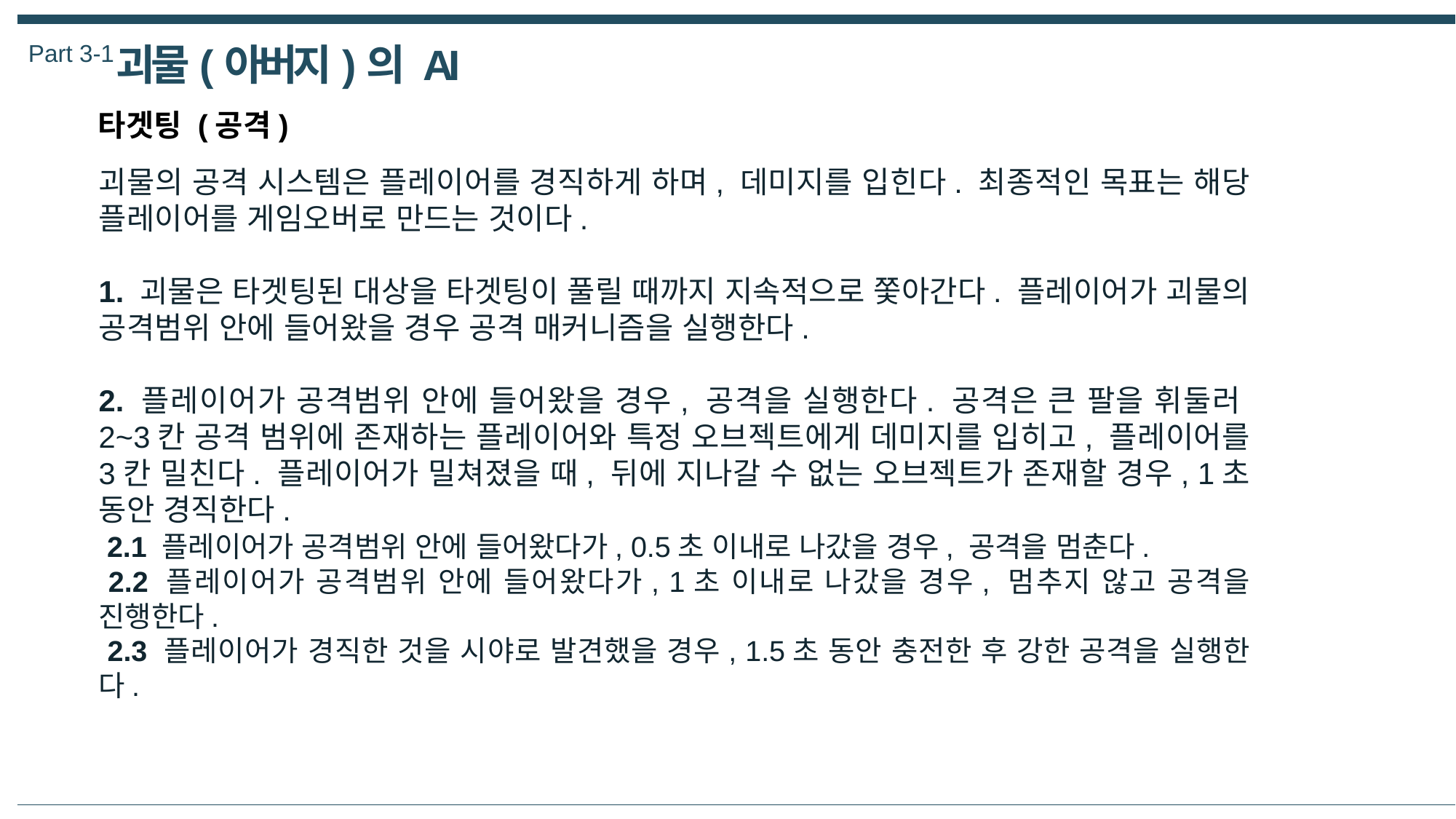

Part 3-1
괴물(아버지)의 AI
타겟팅 (공격)
괴물의 공격 시스템은 플레이어를 경직하게 하며, 데미지를 입힌다. 최종적인 목표는 해당 플레이어를 게임오버로 만드는 것이다.

1. 괴물은 타겟팅된 대상을 타겟팅이 풀릴 때까지 지속적으로 쫓아간다. 플레이어가 괴물의 공격범위 안에 들어왔을 경우 공격 매커니즘을 실행한다.

2. 플레이어가 공격범위 안에 들어왔을 경우, 공격을 실행한다. 공격은 큰 팔을 휘둘러  2~3칸 공격 범위에 존재하는 플레이어와 특정 오브젝트에게 데미지를 입히고, 플레이어를 3칸 밀친다. 플레이어가 밀쳐졌을 때, 뒤에 지나갈 수 없는 오브젝트가 존재할 경우, 1초 동안 경직한다.
 2.1 플레이어가 공격범위 안에 들어왔다가, 0.5초 이내로 나갔을 경우, 공격을 멈춘다.
 2.2 플레이어가 공격범위 안에 들어왔다가, 1초 이내로 나갔을 경우, 멈추지 않고 공격을 진행한다.
 2.3 플레이어가 경직한 것을 시야로 발견했을 경우, 1.5초 동안 충전한 후 강한 공격을 실행한다.